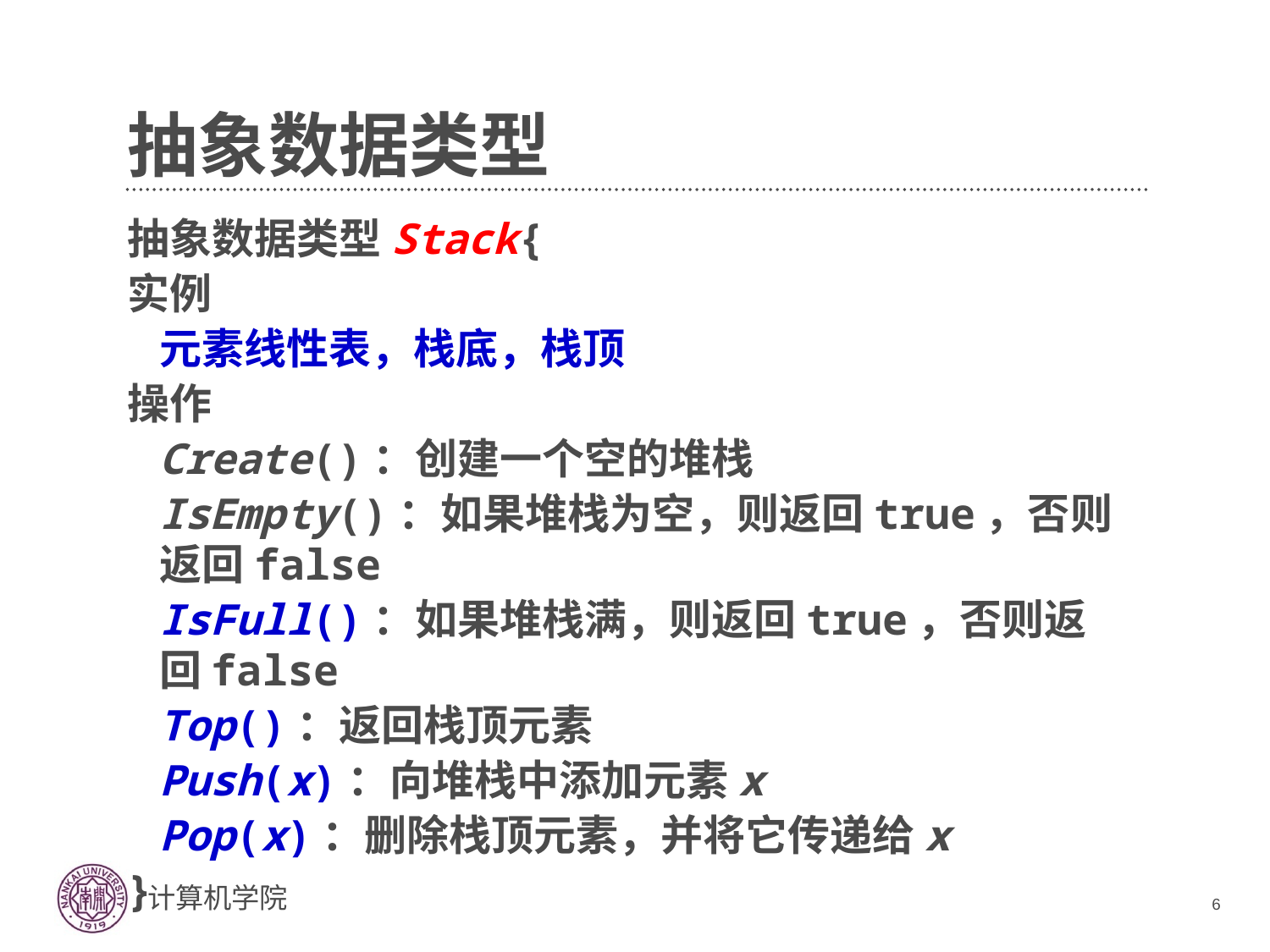

# 抽象数据类型
抽象数据类型Stack{
实例
	元素线性表，栈底，栈顶
操作
	Create()：创建一个空的堆栈
	IsEmpty()：如果堆栈为空，则返回true，否则返回false
	IsFull()：如果堆栈满，则返回true，否则返回false
	Top()：返回栈顶元素
	Push(x)：向堆栈中添加元素x
	Pop(x)：删除栈顶元素，并将它传递给x
}
6